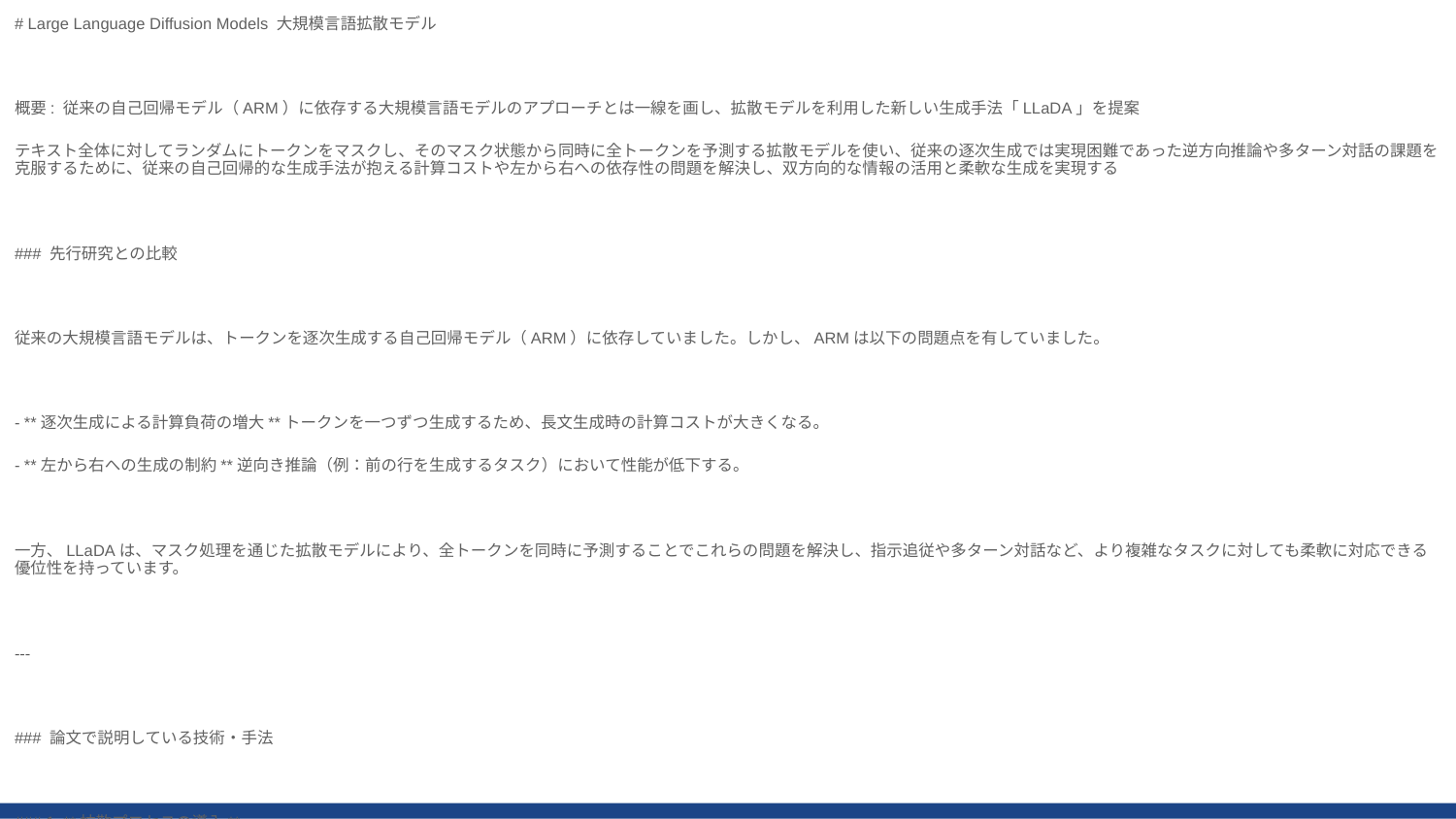

# Large Language Diffusion Models 大規模言語拡散モデル

概要: 従来の自己回帰モデル（ARM）に依存する大規模言語モデルのアプローチとは一線を画し、拡散モデルを利用した新しい生成手法「LLaDA」を提案
テキスト全体に対してランダムにトークンをマスクし、そのマスク状態から同時に全トークンを予測する拡散モデルを使い、従来の逐次生成では実現困難であった逆方向推論や多ターン対話の課題を克服するために、従来の自己回帰的な生成手法が抱える計算コストや左から右への依存性の問題を解決し、双方向的な情報の活用と柔軟な生成を実現する

### 先行研究との比較

従来の大規模言語モデルは、トークンを逐次生成する自己回帰モデル（ARM）に依存していました。しかし、ARMは以下の問題点を有していました。

- **逐次生成による計算負荷の増大**トークンを一つずつ生成するため、長文生成時の計算コストが大きくなる。
- **左から右への生成の制約**逆向き推論（例：前の行を生成するタスク）において性能が低下する。

一方、LLaDAは、マスク処理を通じた拡散モデルにより、全トークンを同時に予測することでこれらの問題を解決し、指示追従や多ターン対話など、より複雑なタスクに対しても柔軟に対応できる優位性を持っています。

---

### 論文で説明している技術・手法

### 1. **拡散プロセスの導入**

- **前方プロセス**入力テキストに対して、各トークンを独立に一定の確率（連続値 t∈[0,1]）でマスクします。これにより、テキスト全体が段階的にマスクされ、最終的に完全マスク状態に到達します。

    t∈[0,1]t \in [0,1]

- **逆方向プロセス**完全マスクされた状態から、Transformerベースのマスク予測器を用いて、一括で全てのマスクされたトークンを予測・復元し、元のテキスト分布を再現します。

### 2. **学習戦略**

- **事前学習（Pre-training）**膨大な2.3兆トークンのデータを用いて、前方プロセスと逆方向プロセスを組み合わせた損失関数（交差エントロピー損失）を最小化することで、モデルが確率的に元データ分布を捉えるように学習します。
- **教師あり微調整（Supervised Fine-Tuning, SFT）**事前学習後、対話や指示追従タスクに対応するため、プロンプトと応答のペアを用いて微調整を行い、実用性の高い指示追従能力を獲得します。

### 3. **リマスキング戦略の工夫**

- **低信頼度リマスキング**逆方向生成時、予測の信頼度が低いトークンを選んで再度マスクし、より正確な復元を図る。
- **半自己回帰的リマスキング**テキストをブロックに分割し、各ブロック内で左から右への生成を行うことで、逐次生成の利点と一括生成の柔軟性を両立させる手法が採用されています。

### 4. **数式による定式化**

- **生成モデルの基本原理（式(1)）**データ分布 pdata​(x) とモデル分布 pθ​(x) のKLダイバージェンスを最小化することで、尤度最大化の原理を実現します。

    pdata(x)p_{data}(x)

    pθ(x)p_\theta(x)

- **従来の自己回帰モデル（式(2)）との比較**ARMでは pθ​(x)=∏i=1L​pθ​(xi​∣x<i​) と逐次生成されるのに対し、LLaDAは前方・逆方向プロセスを通じて双方向的な生成を実現します。

    pθ(x)=∏i=1Lpθ(xi∣x<i)p_\theta(x) = \prod_{i=1}^{L} p_\theta(x_i | x_{<i})

- **マスク予測器の損失関数（式(3)）**マスクされたトークンに対して交差エントロピー損失を計算し、正確なトークン予測を学習させます。

---

### 使用用途

LLaDAの手法は、以下のような多様な用途に応用可能です。

- **対話システム**多ターン対話において、全体の文脈を考慮した一括生成が可能なため、より自然で一貫性のある会話が実現できる。
- **指示追従タスク**複雑なプロンプトに対して正確な応答を生成する能力が向上しており、カスタマーサポートやチャットボットに応用可能。
- **逆向き推論**従来のモデルでは困難だった逆向き推論（前の行を生成するなど）においても優れた性能を示し、詩や創作文章などの生成タスクにも適用できる。
- **多言語・多領域応用**コード生成、数学問題の解法、言語理解など、幅広い分野に対応する能力を持っている。

---

### 次に読むべき論文

本論文の理解を深めるため、以下の関連文献に目を通すことをお勧めします。

- **Nie et al. (2024)**

    「Scaling up masked diffusion models on text」

    → 拡散モデルの理論的背景とスケーラビリティに関する詳細な解説がなされています。

- **Ou et al. (2024)**

    「Your absorbing discrete diffusion secretly models the conditional distributions of clean data」

    → 拡散モデルによる確率的生成の理論的根拠と実装上の工夫について述べられています。

これらの論文は、LLaDAの手法とその優位性をより深く理解する上で非常に有用です。

---

### 補足：数式の詳細解説

- **生成モデルの原理（式(1)）**KLダイバージェンス最小化により、実データ分布 pdata​(x) とモデル分布 pθ​(x) の乖離を減少させ、最適な尤度を達成します。

    pdata(x)p_{data}(x)

    pθ(x)p_\theta(x)

- **従来のARM（式(2)）との対比**ARMでは逐次生成により各トークンが条件付けされる一方、LLaDAは全体の文脈を同時に考慮することで、双方向的な依存関係をモデル化します。
- **マスク予測器の学習（式(3)）**マスクされたトークンに対してのみ損失を計算することで、効率的な学習を実現し、モデルが不確実性を正確に補完できるようにします。

---

### 結論と今後の展望

本論文は、拡散モデルを用いた大規模言語生成の新たな可能性を示し、自己回帰モデルが抱える根本的な問題点（逐次生成の非効率性、逆向き推論の困難さ）を克服する革新的なアプローチを提供しています。

今後の研究では、さらに大規模なモデルへのスケールアップ、マルチモーダルデータへの対応、RLを用いた指示追従能力の向上など、多岐にわたる応用が期待されます。

## 疑問点

1. **実装および再現性の詳細**

    ハードウェア最適化やカーネル設計に関して魅力的なアイディアが多数提示されていますが、実際にどのGPUやソフトウェア環境で実装したか、また具体的な実装パラメータや条件が明確でないため、他の環境で同じ効果が得られるかどうかに不安が残ります。

2. **トークン選択の安定性と閾値設定**

    圧縮トークンから中間注意スコアを用いて重要なブロックを選択する手法は理論上有効ですが、文脈やタスクによっては重要な情報が誤って除外される可能性があります。選択基準や閾値の調整、またその影響についての詳細な解析が不足している点は疑問です。

3. **一般化とタスク依存性**

    実験結果は長文コンテキストにおいて優れた性能を示していますが、短文タスクや他のドメインにおいてどの程度一般化できるかについては十分な検証がされていない印象があります。これにより、特定のタスクやデータセットに依存している可能性が否めません。